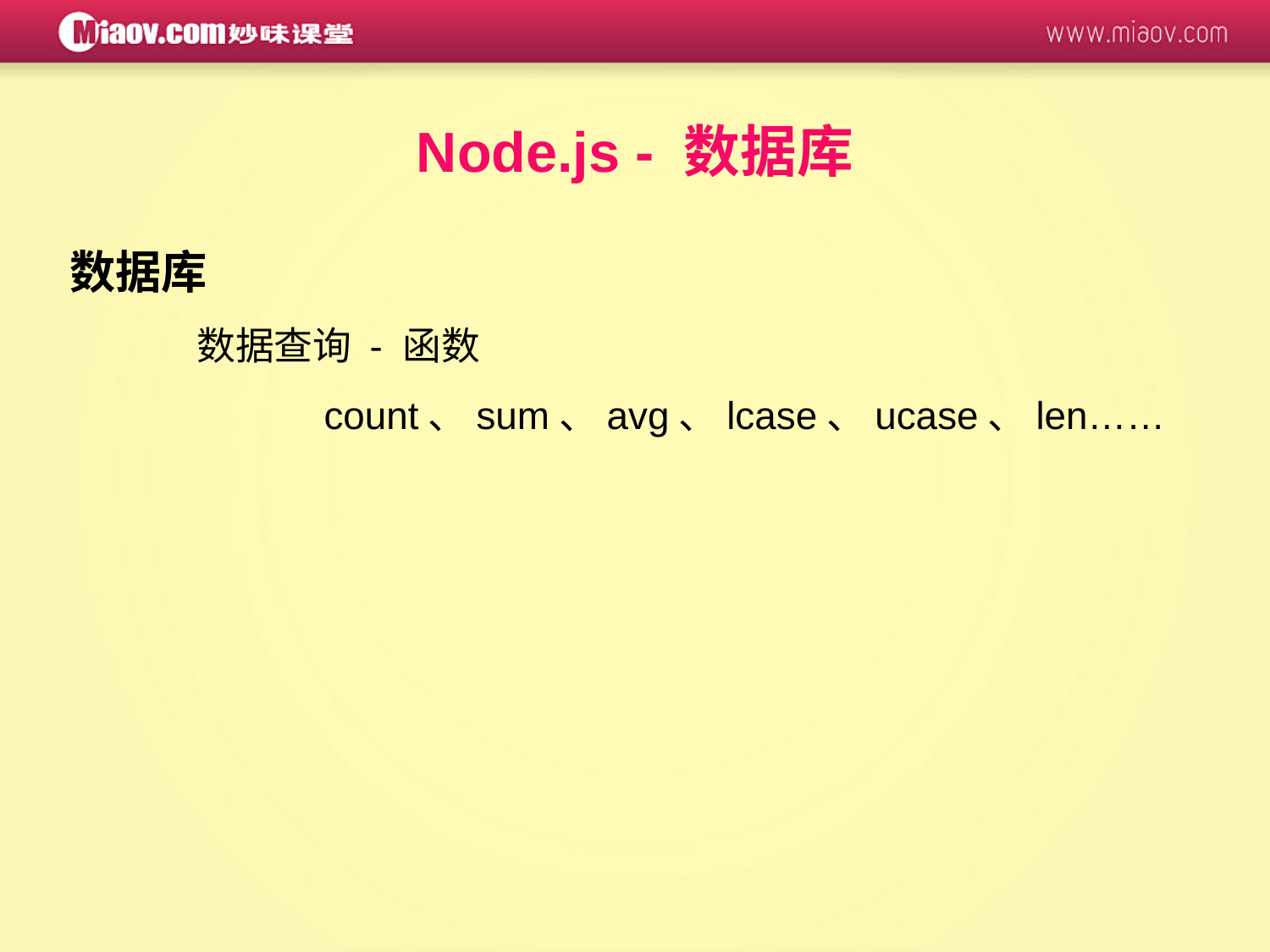

Node.js - 数据库
数据库
	数据查询 - 函数
		count、sum、avg、lcase、ucase、len……